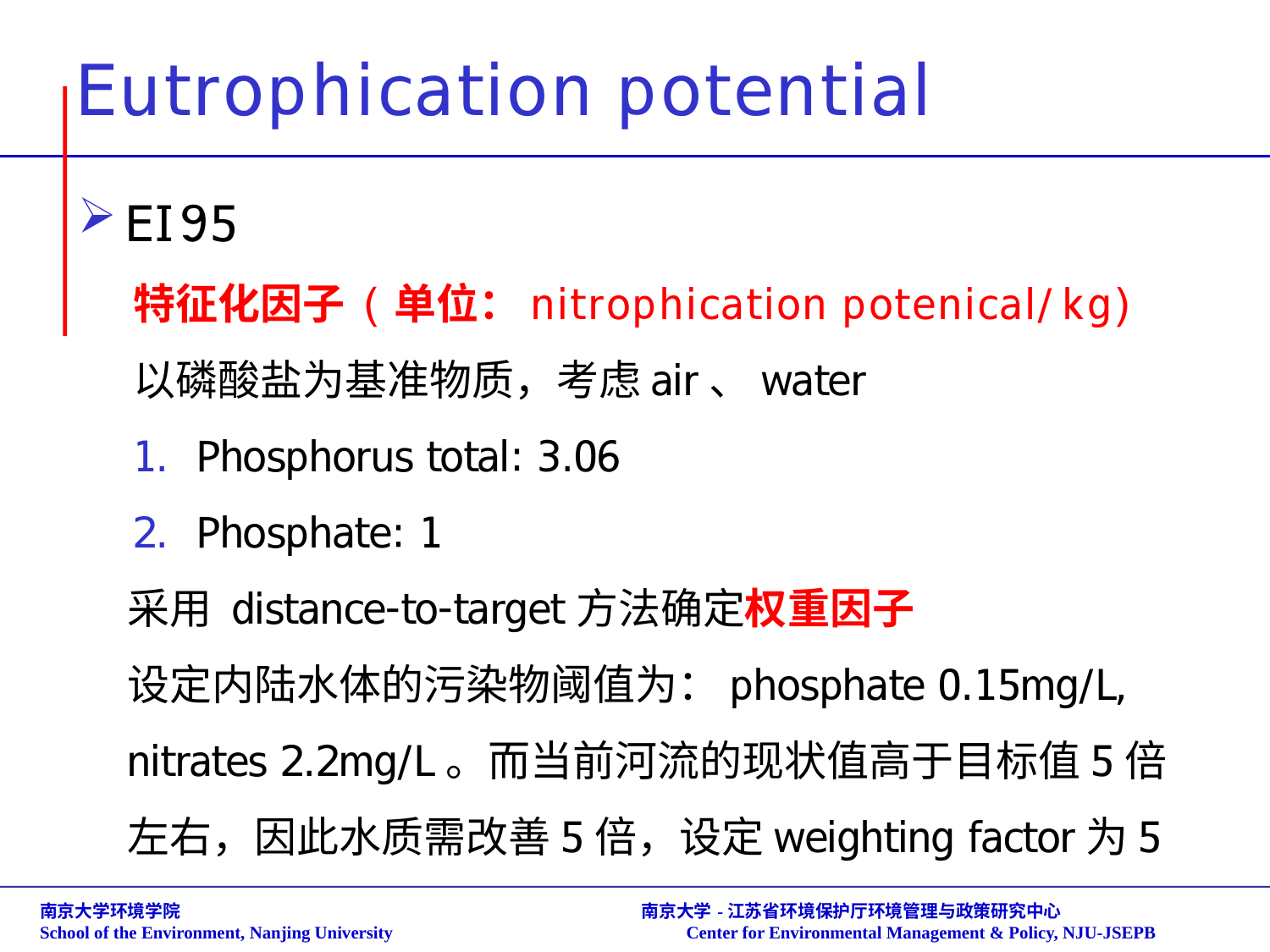

# Eutrophication potential
EI95
特征化因子 (单位：nitrophication potenical/kg)
以磷酸盐为基准物质，考虑air、water
Phosphorus total: 3.06
Phosphate: 1
采用 distance-to-target方法确定权重因子
设定内陆水体的污染物阈值为：phosphate 0.15mg/L, nitrates 2.2mg/L。而当前河流的现状值高于目标值5倍左右，因此水质需改善5倍，设定weighting factor为5